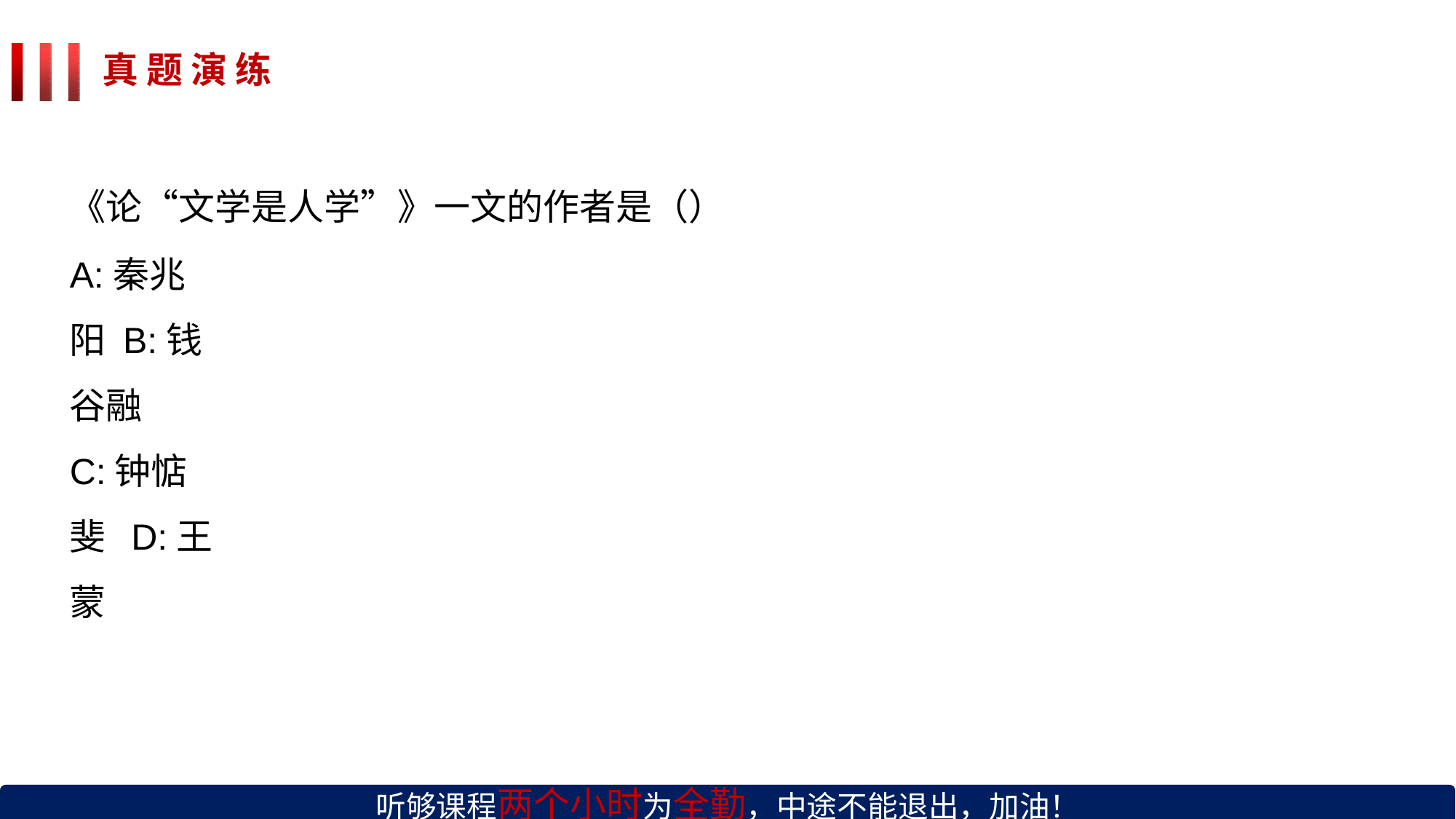

# 真 题 演 练
《论“文学是人学”》一文的作者是（）
A:秦兆阳 B:钱谷融
C:钟惦斐  D:王蒙
50

听够课程两个小时为全勤，中途不能退出，加油！